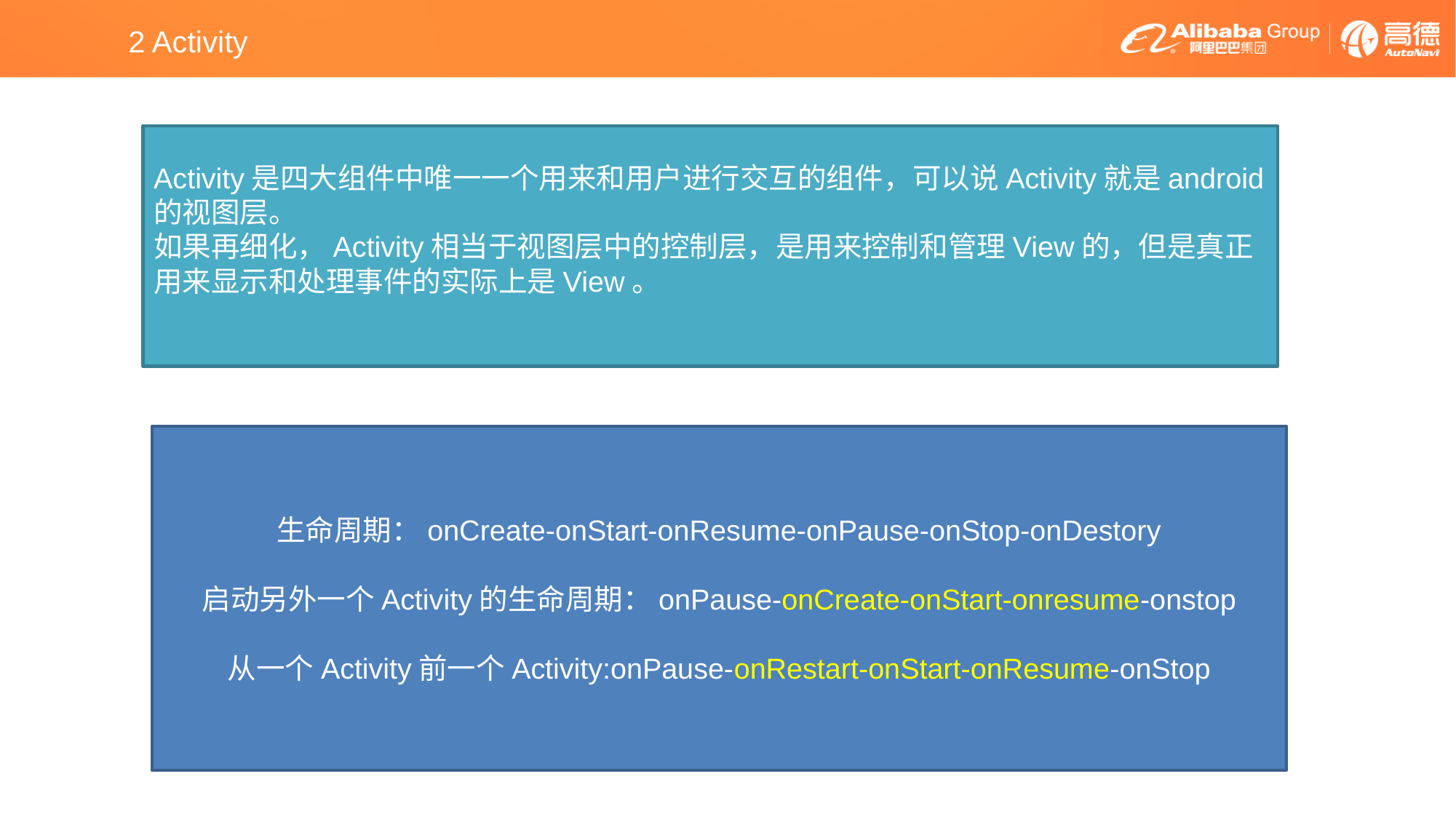

2 Activity
Activity是四大组件中唯一一个用来和用户进行交互的组件，可以说Activity就是android的视图层。
如果再细化，Activity相当于视图层中的控制层，是用来控制和管理View的，但是真正用来显示和处理事件的实际上是View。

生命周期：onCreate-onStart-onResume-onPause-onStop-onDestory

启动另外一个Activity的生命周期：onPause-onCreate-onStart-onresume-onstop

从一个Activity前一个Activity:onPause-onRestart-onStart-onResume-onStop